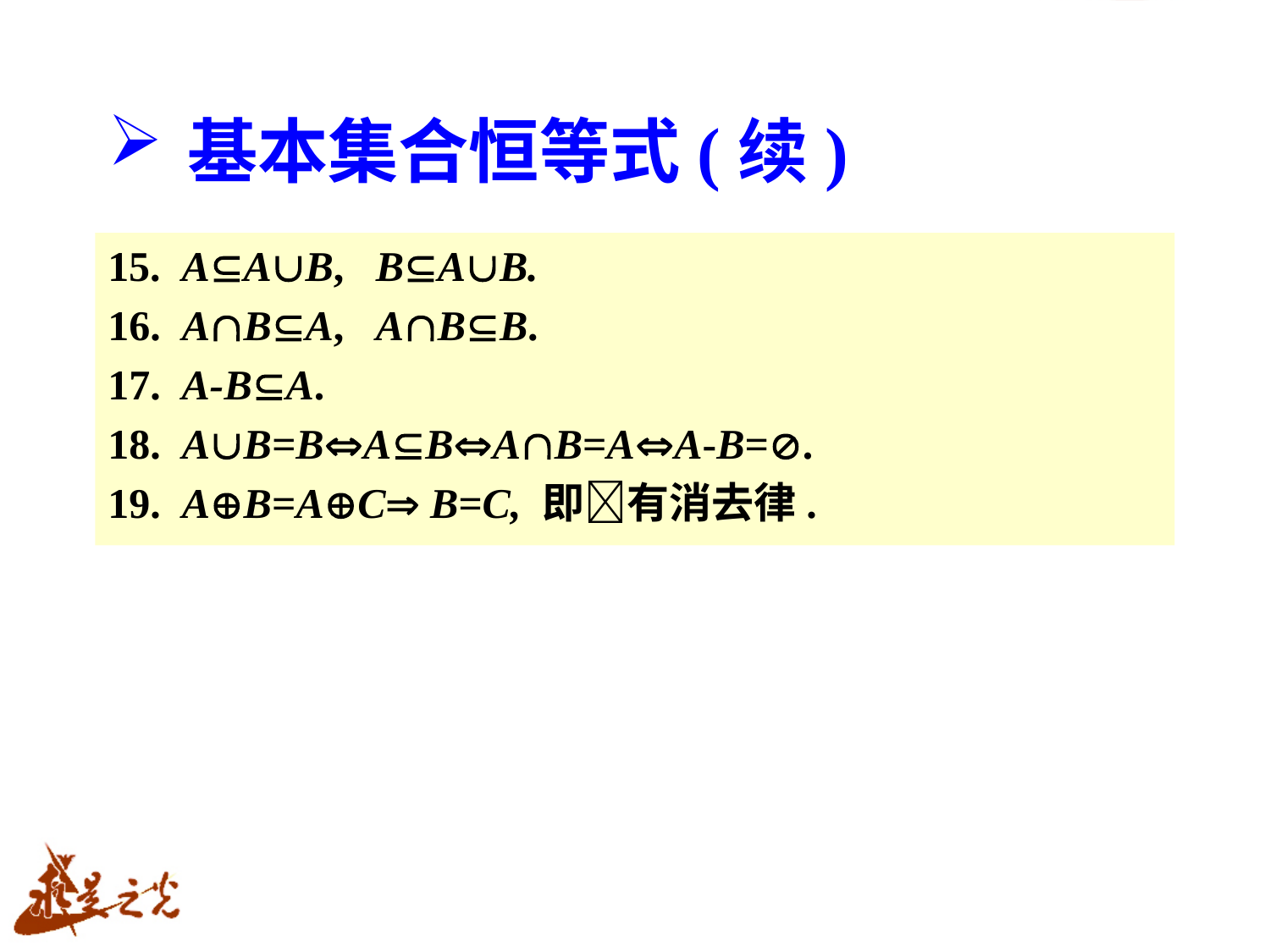

基本集合恒等式(续)
15.  A⊆A∪B,   B⊆A∪B.
16.  A∩B⊆A,   A∩B⊆B.
17.  A-B⊆A.
18.  A∪B=B⇔A⊆B⇔A∩B=A⇔A-B=∅.
19.  A⊕B=A⊕C⇒ B=C, 即⊕有消去律.
23